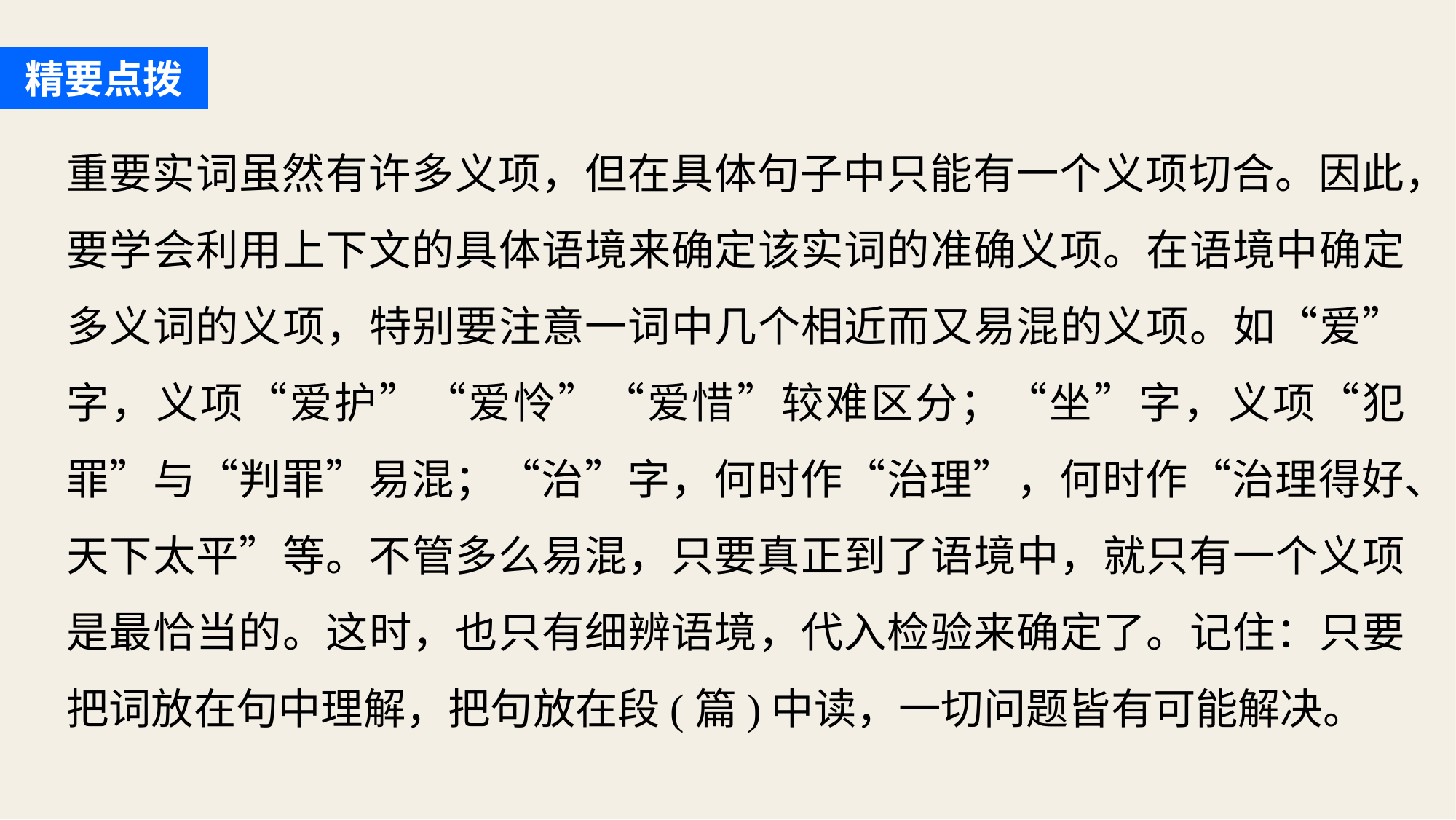

精要点拨
重要实词虽然有许多义项，但在具体句子中只能有一个义项切合。因此，要学会利用上下文的具体语境来确定该实词的准确义项。在语境中确定多义词的义项，特别要注意一词中几个相近而又易混的义项。如“爱”字，义项“爱护”“爱怜”“爱惜”较难区分；“坐”字，义项“犯罪”与“判罪”易混；“治”字，何时作“治理”，何时作“治理得好、天下太平”等。不管多么易混，只要真正到了语境中，就只有一个义项是最恰当的。这时，也只有细辨语境，代入检验来确定了。记住：只要把词放在句中理解，把句放在段(篇)中读，一切问题皆有可能解决。